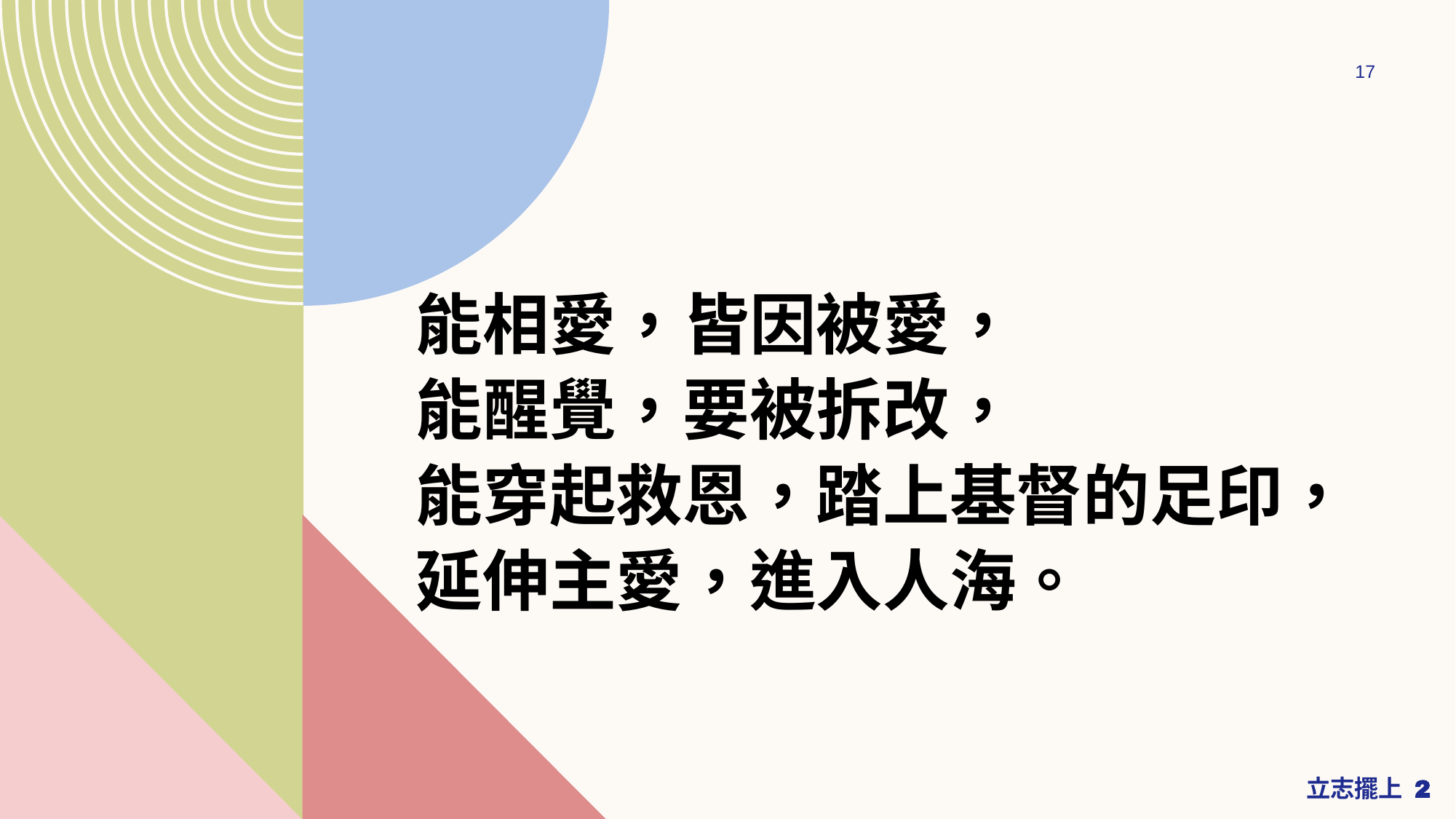

17
能相愛，皆因被愛，
能醒覺，要被拆改，
能穿起救恩，踏上基督的足印，
延伸主愛，進入人海。
# 立志擺上 2